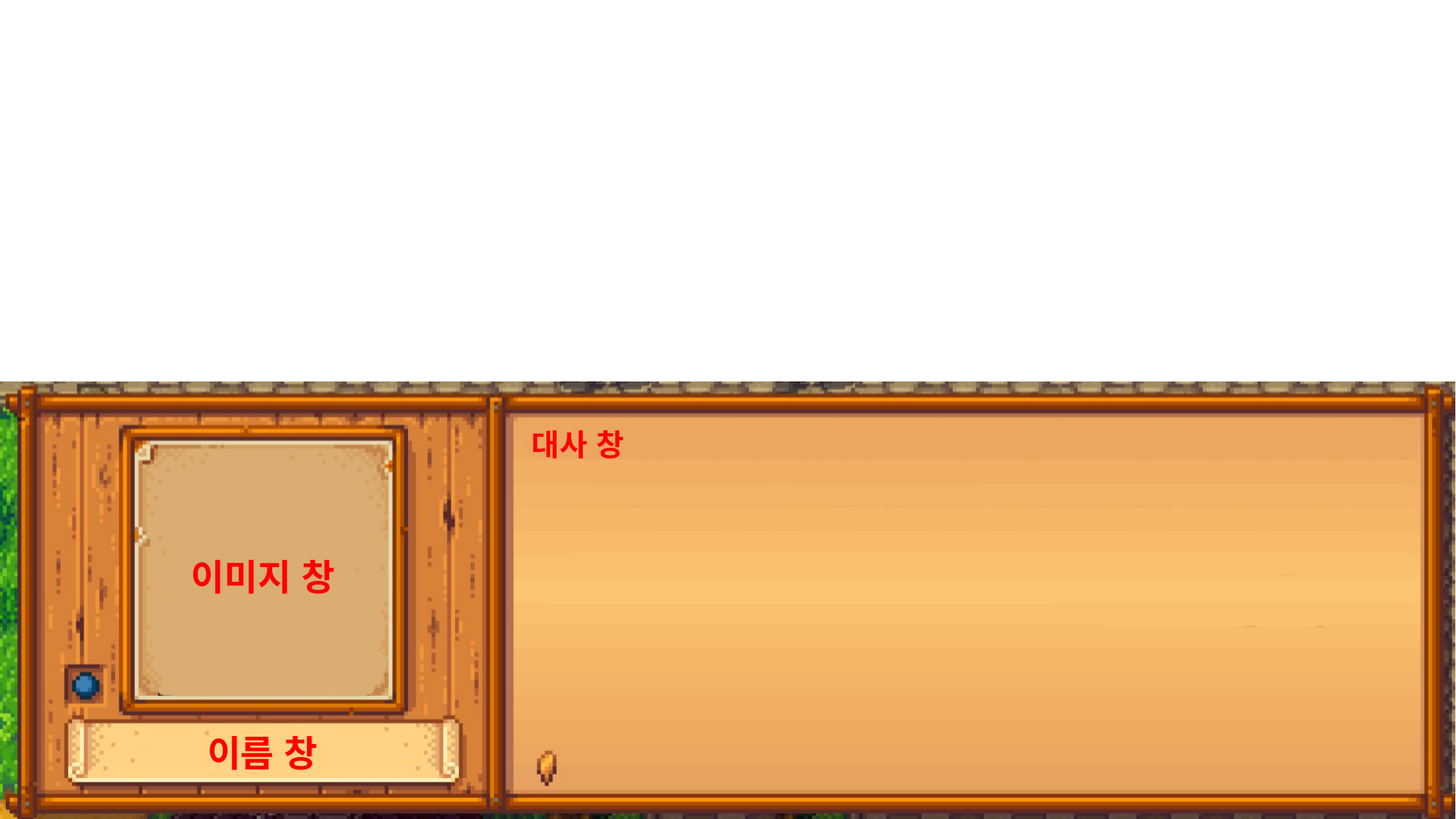

#
대사 창
이미지 창
이름 창